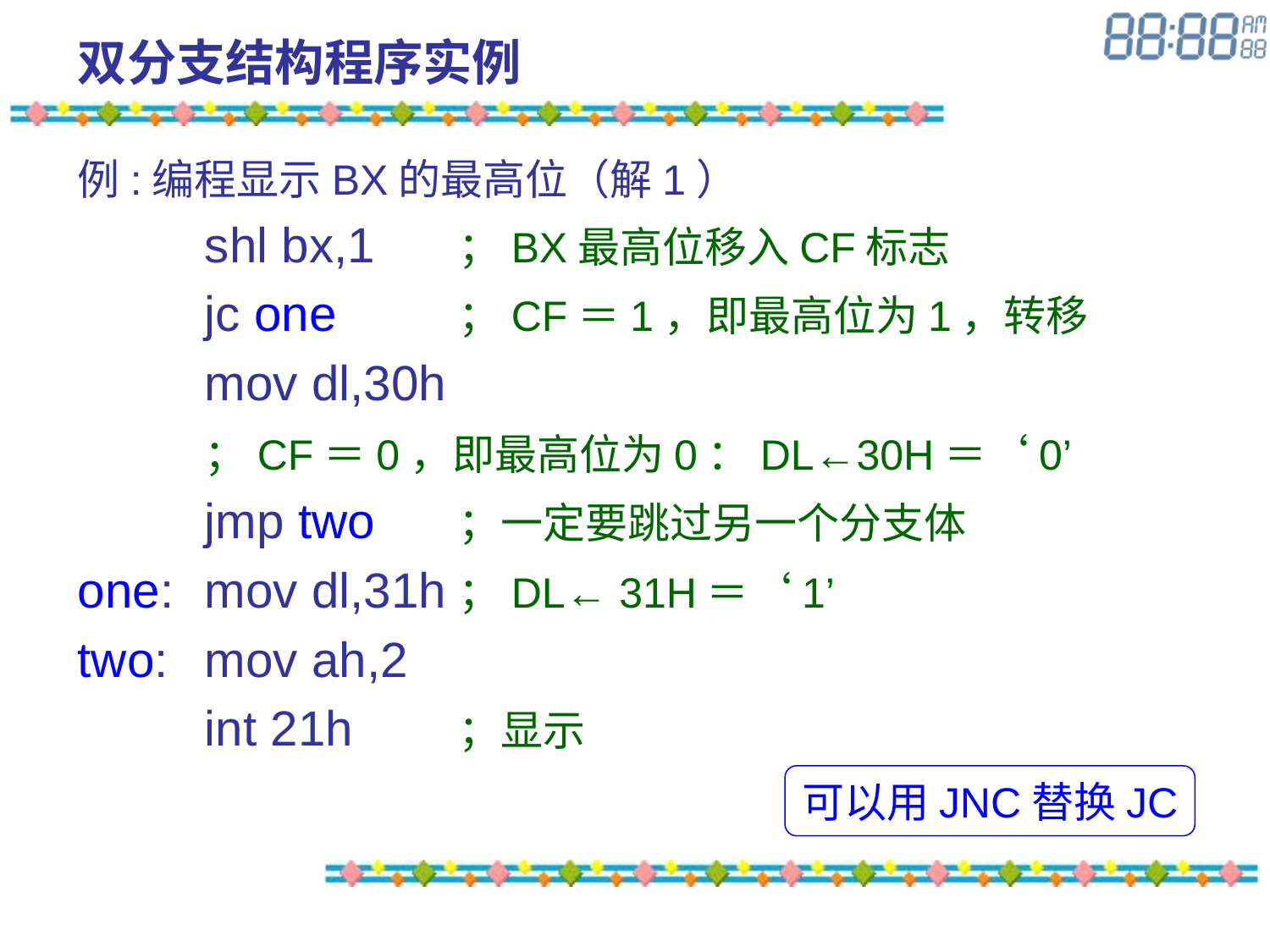

# 双分支结构程序实例
例:编程显示BX的最高位（解1）
	shl bx,1	；BX最高位移入CF标志
	jc one	；CF＝1，即最高位为1，转移
	mov dl,30h
	；CF＝0，即最高位为0：DL←30H＝‘0’
	jmp two	；一定要跳过另一个分支体
one:	mov dl,31h	；DL← 31H＝‘1’
two:	mov ah,2
	int 21h	；显示
可以用JNC替换JC